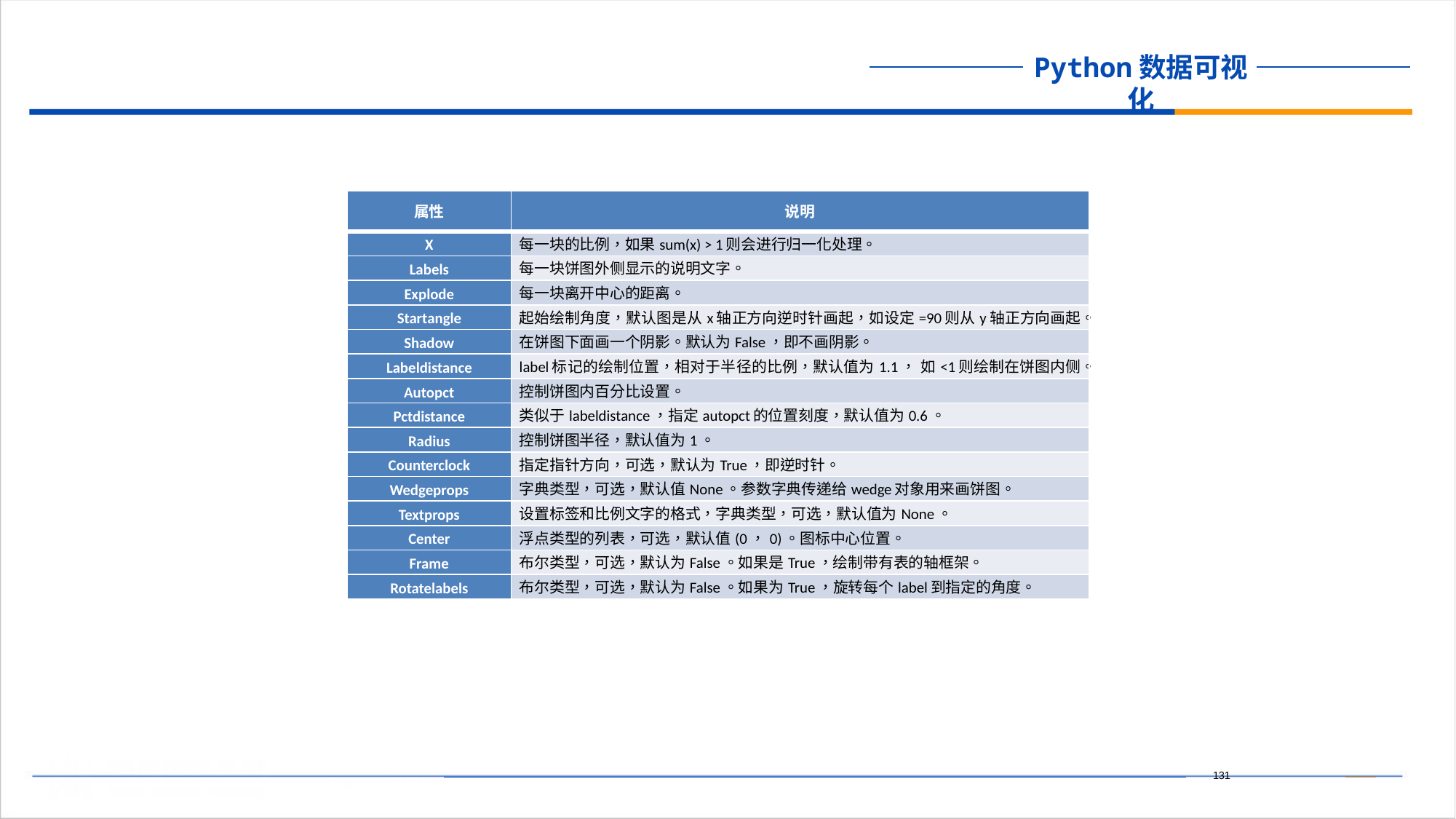

| 属性 | 说明 |
| --- | --- |
| X | 每一块的比例，如果sum(x) > 1则会进行归一化处理。 |
| Labels | 每一块饼图外侧显示的说明文字。 |
| Explode | 每一块离开中心的距离。 |
| Startangle | 起始绘制角度，默认图是从x轴正方向逆时针画起，如设定=90则从y轴正方向画起。 |
| Shadow | 在饼图下面画一个阴影。默认为False，即不画阴影。 |
| Labeldistance | label标记的绘制位置，相对于半径的比例，默认值为1.1， 如<1则绘制在饼图内侧。 |
| Autopct | 控制饼图内百分比设置。 |
| Pctdistance | 类似于labeldistance，指定autopct的位置刻度，默认值为0.6。 |
| Radius | 控制饼图半径，默认值为1。 |
| Counterclock | 指定指针方向，可选，默认为True，即逆时针。 |
| Wedgeprops | 字典类型，可选，默认值None。参数字典传递给wedge对象用来画饼图。 |
| Textprops | 设置标签和比例文字的格式，字典类型，可选，默认值为None。 |
| Center | 浮点类型的列表，可选，默认值(0，0)。图标中心位置。 |
| Frame | 布尔类型，可选，默认为False。如果是True，绘制带有表的轴框架。 |
| Rotatelabels | 布尔类型，可选，默认为False。如果为True，旋转每个label到指定的角度。 |